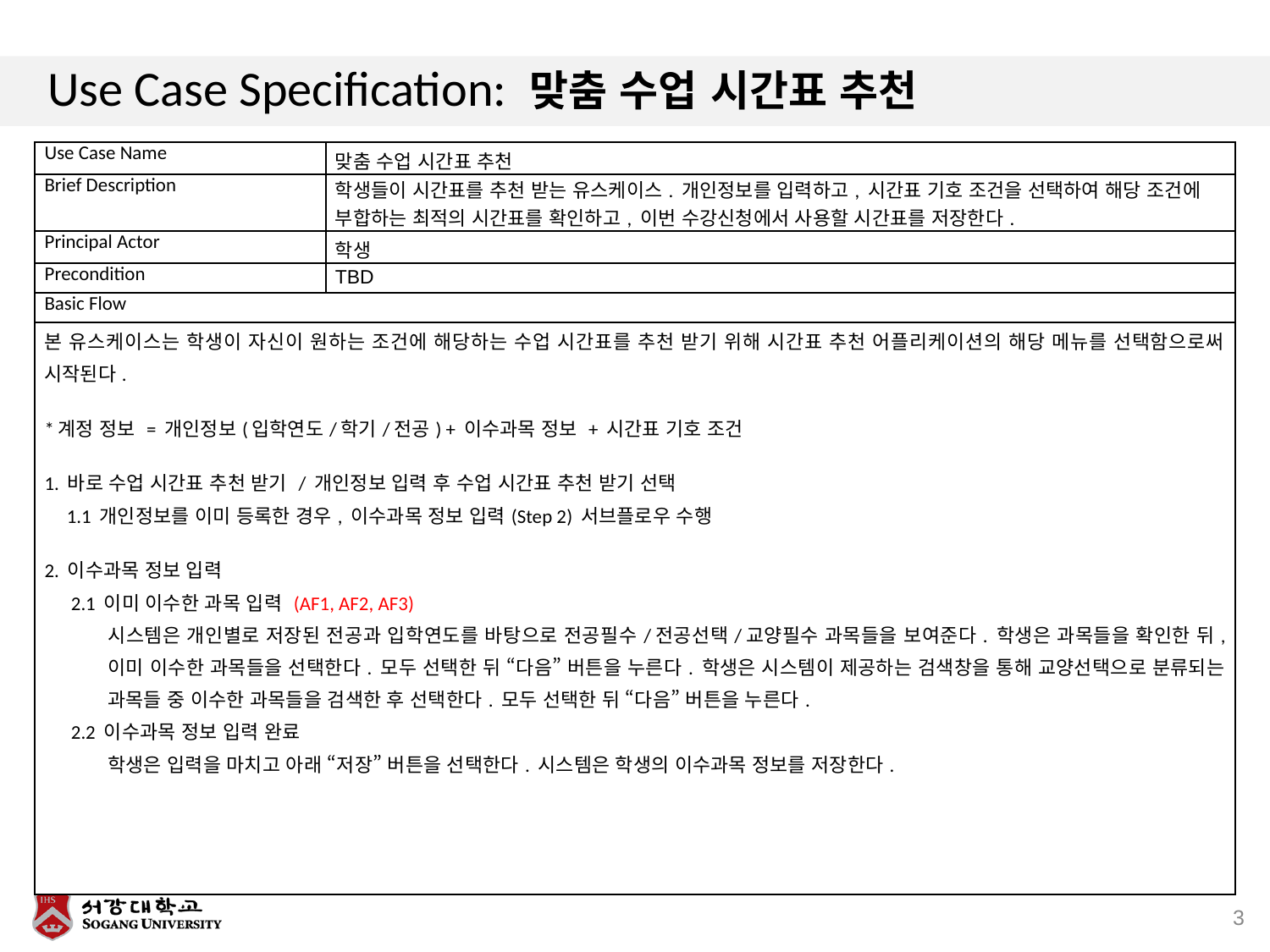

# Use Case Specification: 맞춤 수업 시간표 추천
| Use Case Name | 맞춤 수업 시간표 추천 |
| --- | --- |
| Brief Description | 학생들이 시간표를 추천 받는 유스케이스. 개인정보를 입력하고, 시간표 기호 조건을 선택하여 해당 조건에 부합하는 최적의 시간표를 확인하고, 이번 수강신청에서 사용할 시간표를 저장한다. |
| Principal Actor | 학생 |
| Precondition | TBD |
| Basic Flow |  |
| 본 유스케이스는 학생이 자신이 원하는 조건에 해당하는 수업 시간표를 추천 받기 위해 시간표 추천 어플리케이션의 해당 메뉴를 선택함으로써 시작된다. \*계정 정보 = 개인정보(입학연도/학기/전공) + 이수과목 정보 + 시간표 기호 조건 1. 바로 수업 시간표 추천 받기 / 개인정보 입력 후 수업 시간표 추천 받기 선택 1.1 개인정보를 이미 등록한 경우, 이수과목 정보 입력(Step 2) 서브플로우 수행 2. 이수과목 정보 입력 2.1 이미 이수한 과목 입력 (AF1, AF2, AF3) 시스템은 개인별로 저장된 전공과 입학연도를 바탕으로 전공필수/전공선택/교양필수 과목들을 보여준다. 학생은 과목들을 확인한 뒤, 이미 이수한 과목들을 선택한다. 모두 선택한 뒤 “다음” 버튼을 누른다. 학생은 시스템이 제공하는 검색창을 통해 교양선택으로 분류되는 과목들 중 이수한 과목들을 검색한 후 선택한다. 모두 선택한 뒤 “다음” 버튼을 누른다. 2.2 이수과목 정보 입력 완료 학생은 입력을 마치고 아래 “저장” 버튼을 선택한다. 시스템은 학생의 이수과목 정보를 저장한다. |  |
3